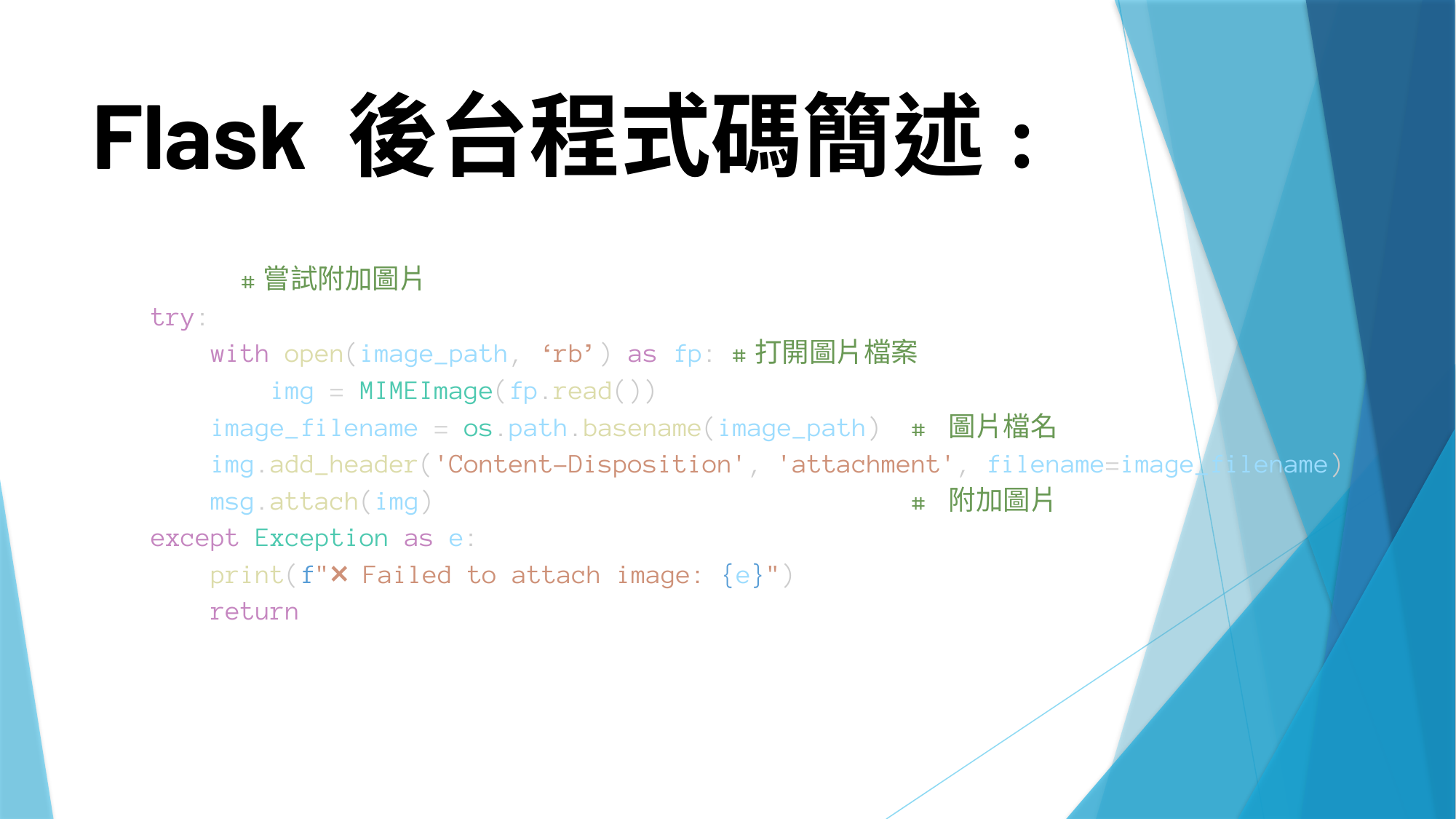

# Flask 後台程式碼簡述:

		#嘗試附加圖片
    try:
        with open(image_path, ‘rb’) as fp: #打開圖片檔案
            img = MIMEImage(fp.read())
        image_filename = os.path.basename(image_path)  # 圖片檔名
        img.add_header('Content-Disposition', 'attachment', filename=image_filename)
        msg.attach(img)                                # 附加圖片
    except Exception as e:
        print(f"❌ Failed to attach image: {e}")
        return